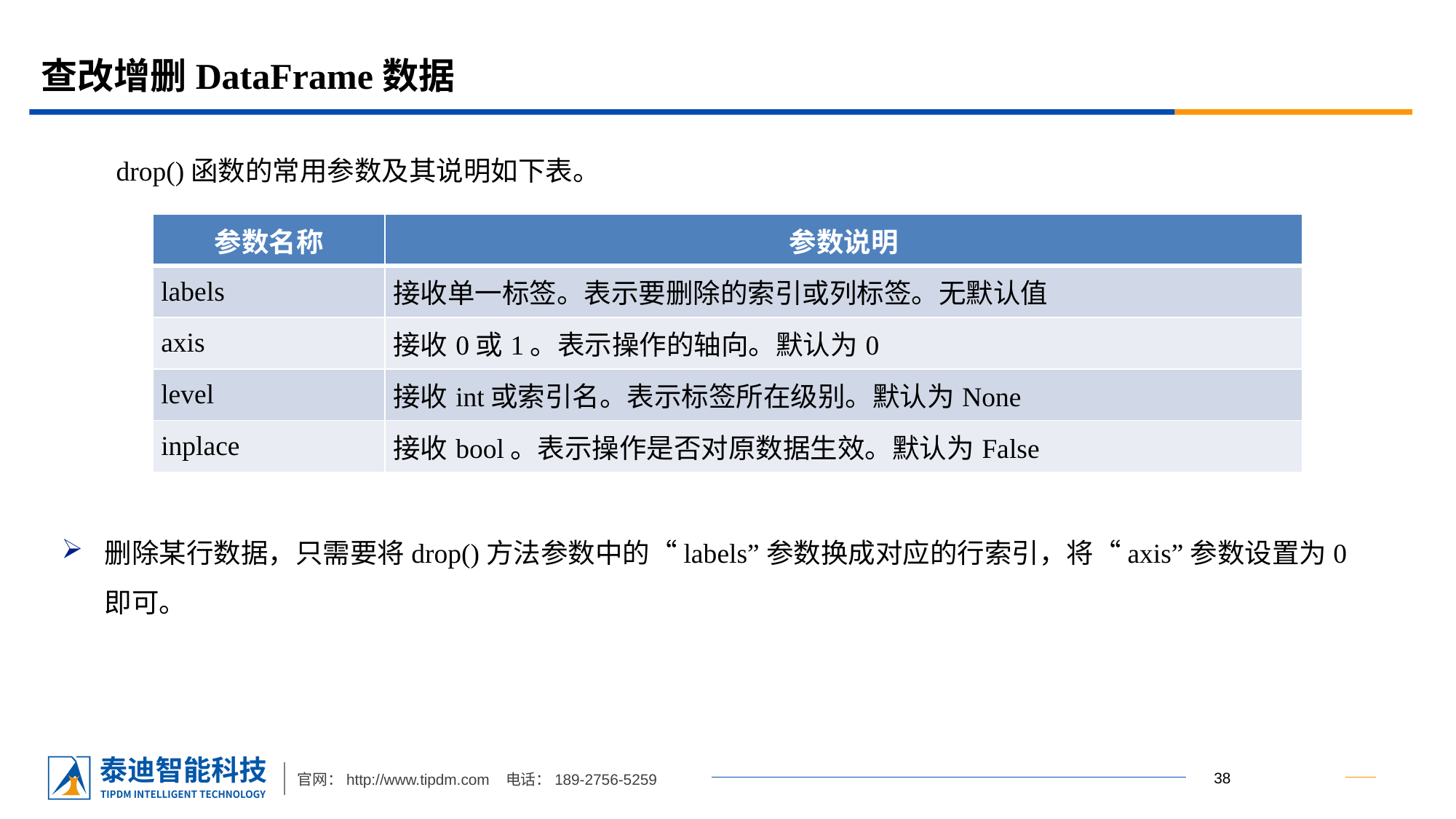

# 查改增删DataFrame数据
drop()函数的常用参数及其说明如下表。

删除某行数据，只需要将drop()方法参数中的“labels”参数换成对应的行索引，将“axis”参数设置为0即可。

| 参数名称 | 参数说明 |
| --- | --- |
| labels | 接收单一标签。表示要删除的索引或列标签。无默认值 |
| axis | 接收0或1。表示操作的轴向。默认为0 |
| level | 接收int或索引名。表示标签所在级别。默认为None |
| inplace | 接收bool。表示操作是否对原数据生效。默认为False |